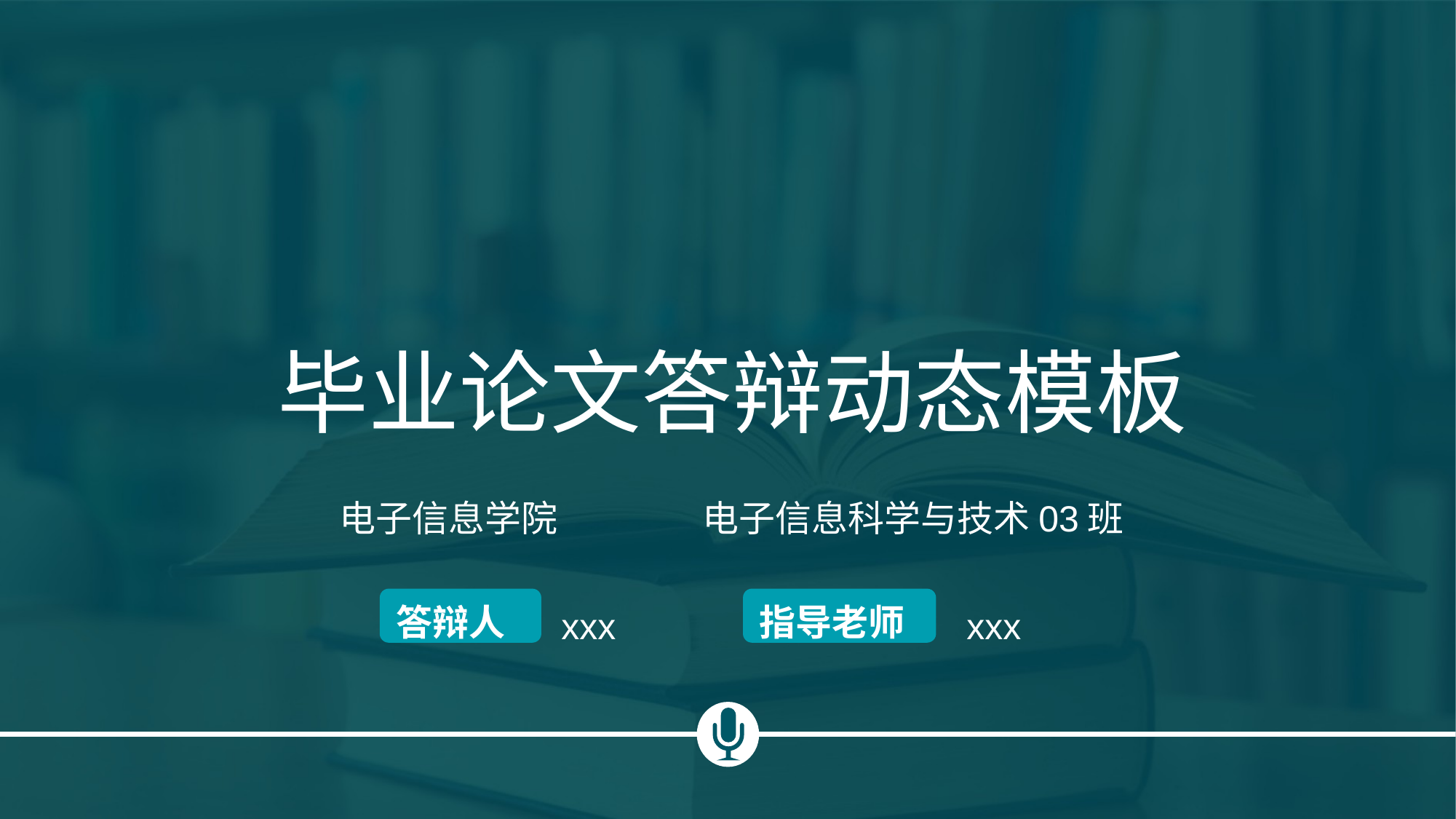

毕业论文答辩动态模板
电子信息学院
电子信息科学与技术03班
答辩人
指导老师
xxx
xxx